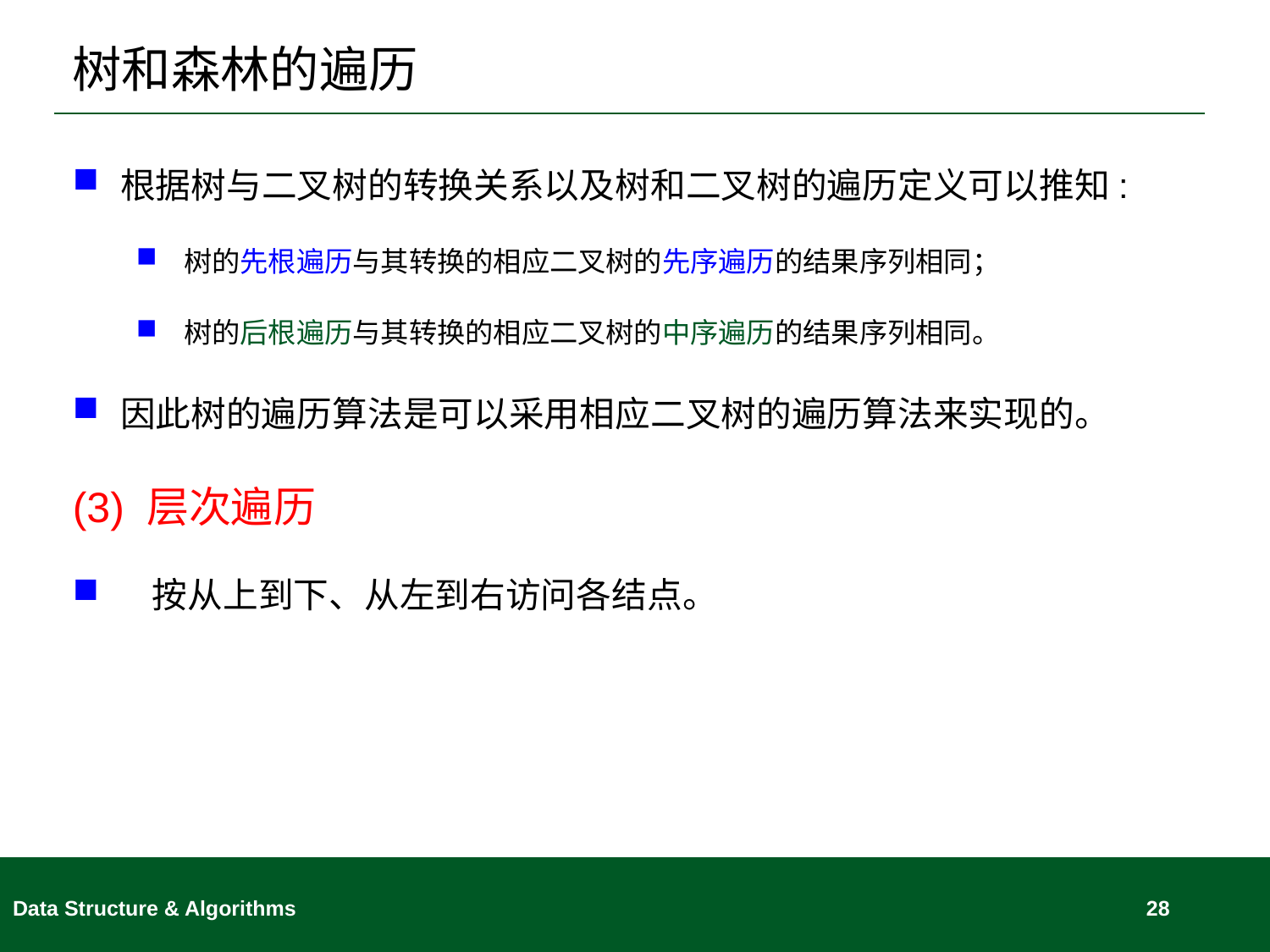

# 树和森林的遍历
根据树与二叉树的转换关系以及树和二叉树的遍历定义可以推知:
树的先根遍历与其转换的相应二叉树的先序遍历的结果序列相同；
树的后根遍历与其转换的相应二叉树的中序遍历的结果序列相同。
因此树的遍历算法是可以采用相应二叉树的遍历算法来实现的。
(3) 层次遍历
   按从上到下、从左到右访问各结点。

Data Structure & Algorithms
28